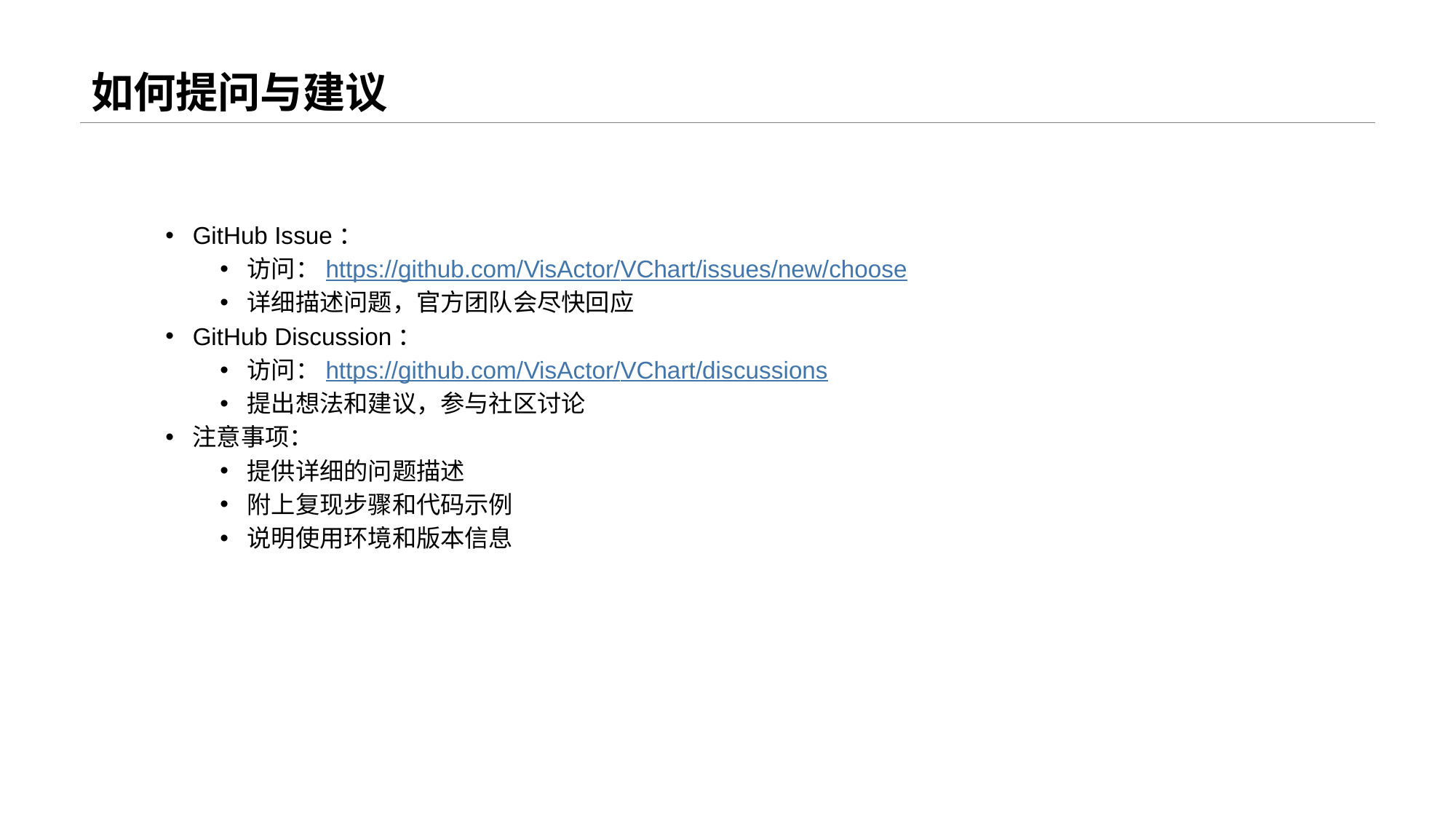

# 如何提问与建议
GitHub Issue：
访问：https://github.com/VisActor/VChart/issues/new/choose
详细描述问题，官方团队会尽快回应
GitHub Discussion：
访问：https://github.com/VisActor/VChart/discussions
提出想法和建议，参与社区讨论
注意事项：
提供详细的问题描述
附上复现步骤和代码示例
说明使用环境和版本信息